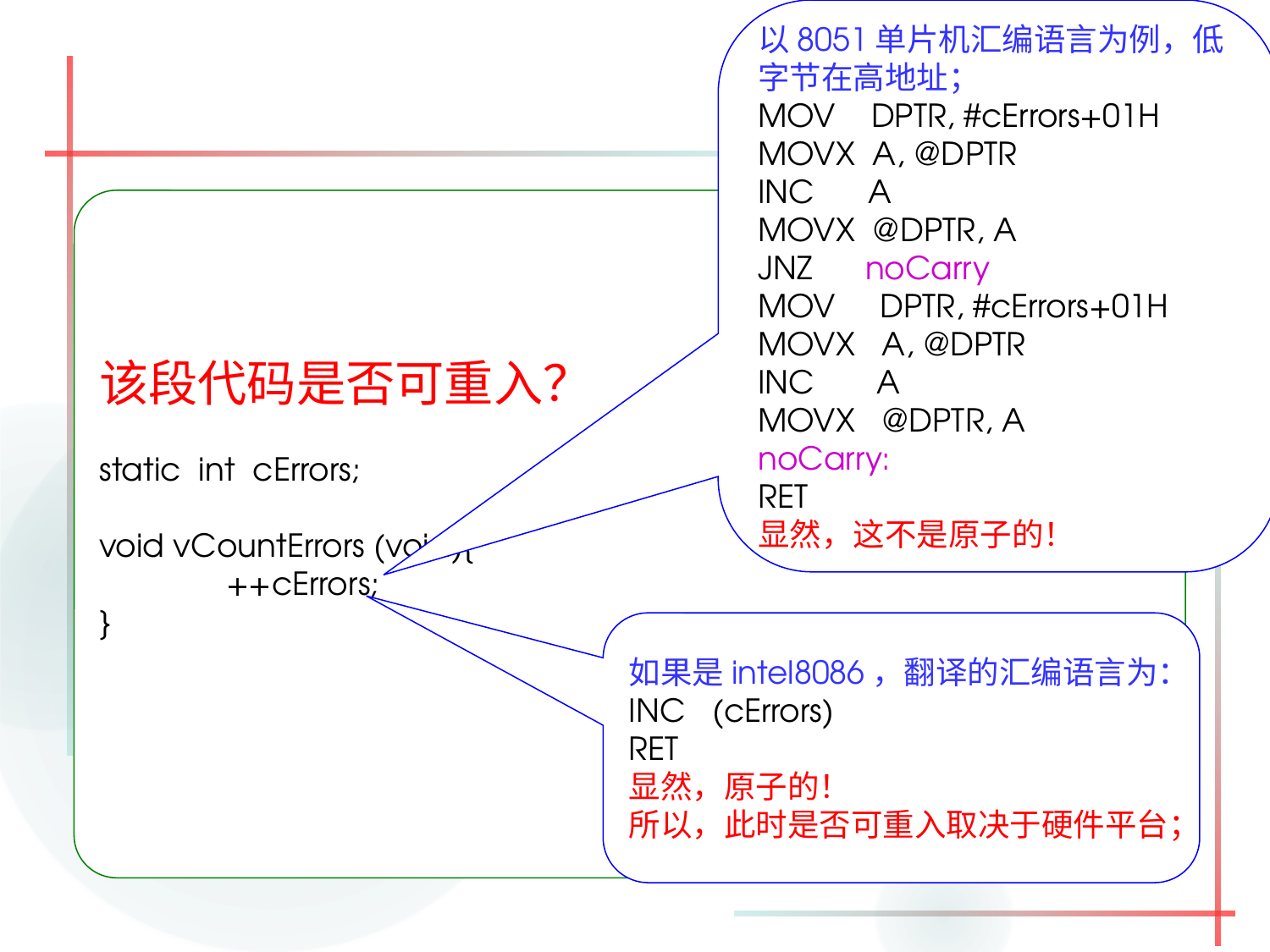

以8051单片机汇编语言为例，低字节在高地址；
MOV    DPTR, #cErrors+01H
MOVX  A, @DPTR
INC      A
MOVX  @DPTR, A
JNZ      noCarry
MOV     DPTR, #cErrors+01H
MOVX   A, @DPTR
INC       A
MOVX   @DPTR, A
noCarry:
RET
显然，这不是原子的！
62
该段代码是否可重入？

static  int  cErrors;

void vCountErrors (void){
	++cErrors;
}

如果是intel8086，翻译的汇编语言为：
INC   (cErrors)
RET
显然，原子的！
所以，此时是否可重入取决于硬件平台；

如果display可重入，那么其调用的函数就必须可重入，但printf( )不一定满足！